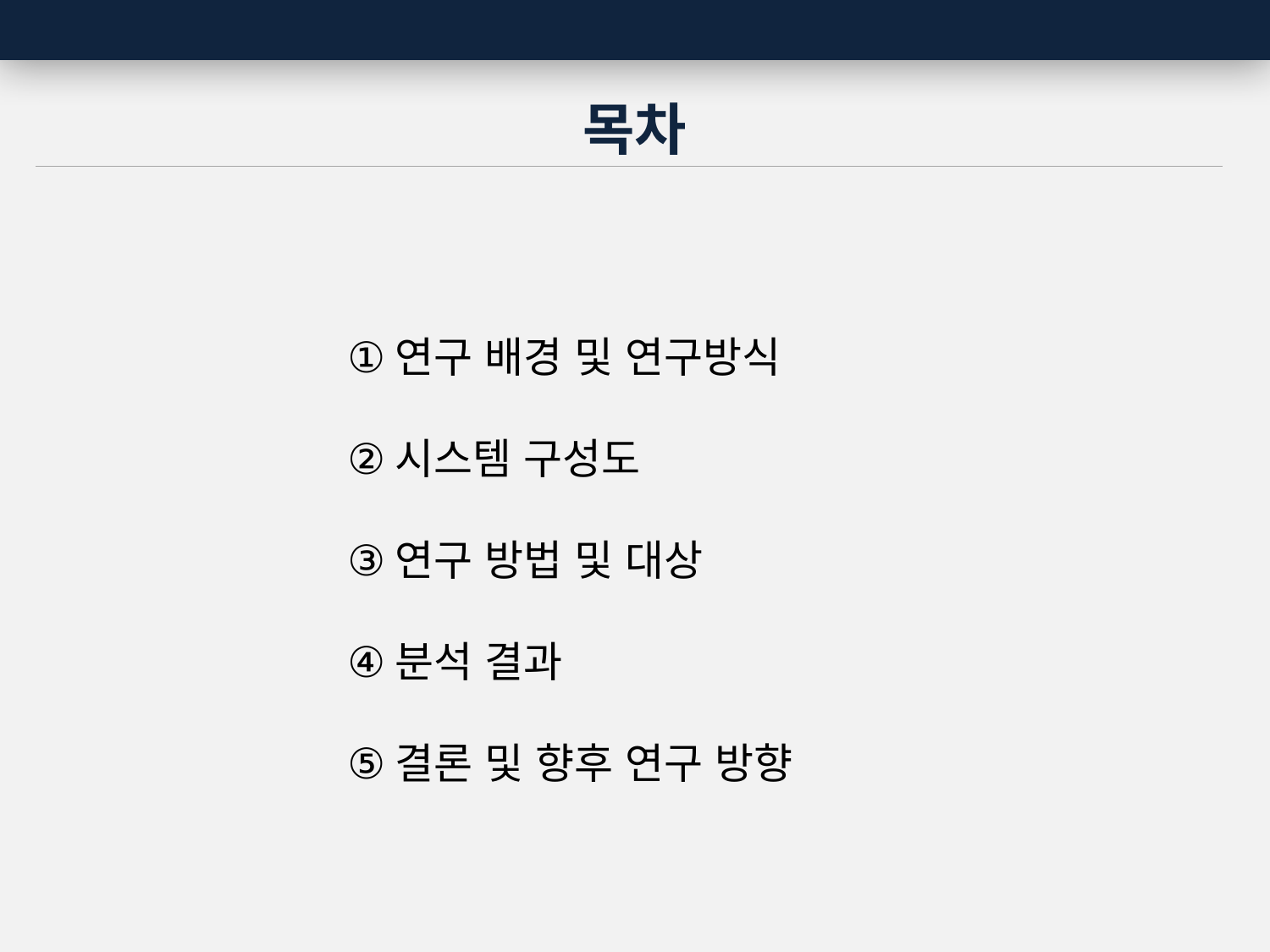

목차
연구 배경 및 연구방식
시스템 구성도
연구 방법 및 대상
분석 결과
결론 및 향후 연구 방향